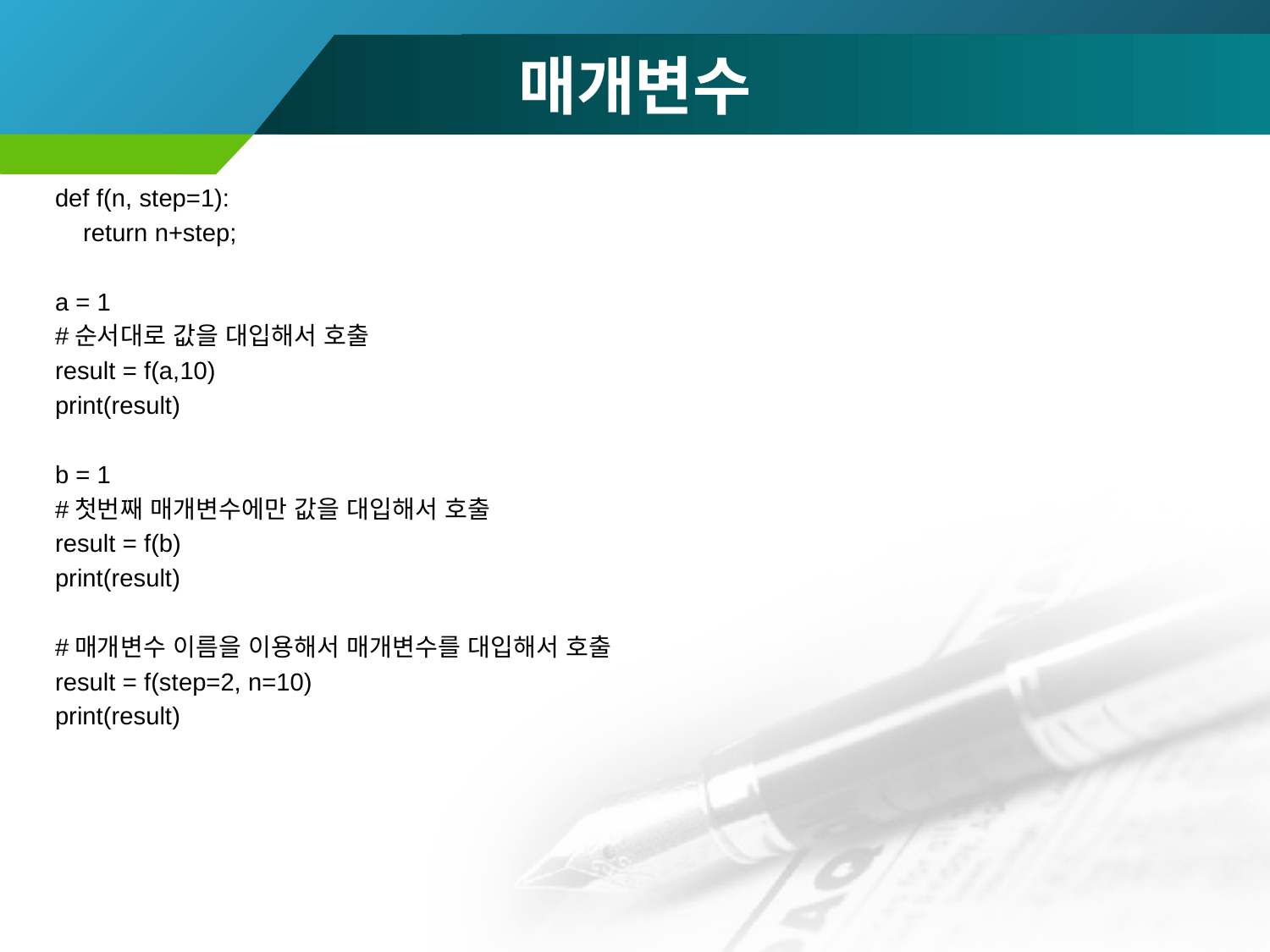

# 매개변수
def f(n, step=1):
    return n+step;

a = 1
#순서대로 값을 대입해서 호출
result = f(a,10)
print(result)

b = 1
#첫번째 매개변수에만 값을 대입해서 호출
result = f(b)
print(result)

#매개변수 이름을 이용해서 매개변수를 대입해서 호출
result = f(step=2, n=10)
print(result)